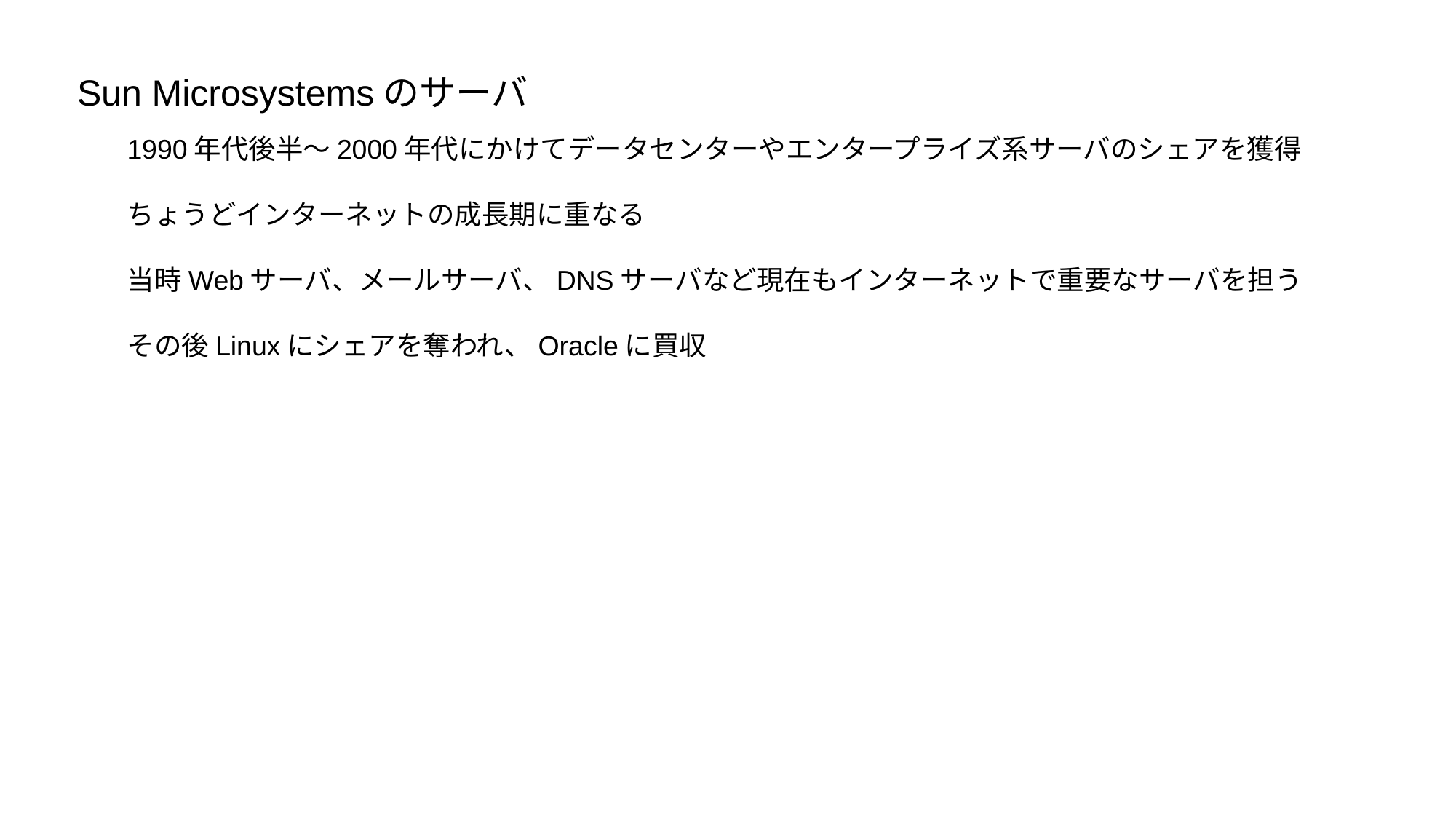

Sun Microsystemsのサーバ
1990年代後半～2000年代にかけてデータセンターやエンタープライズ系サーバのシェアを獲得

ちょうどインターネットの成長期に重なる

当時Webサーバ、メールサーバ、DNSサーバなど現在もインターネットで重要なサーバを担う

その後Linuxにシェアを奪われ、Oracleに買収